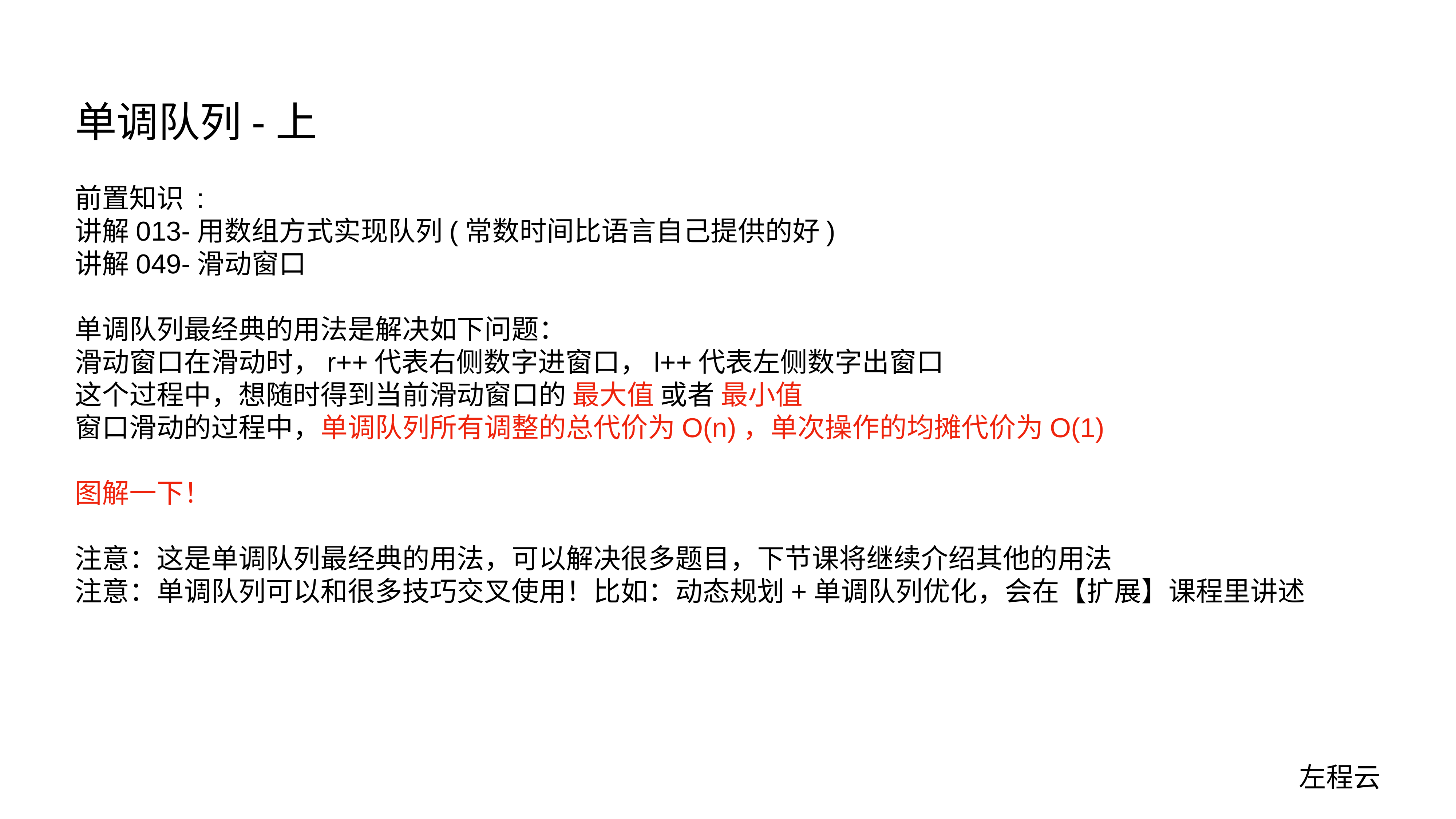

# 单调队列-上
前置知识 :
讲解013-用数组方式实现队列(常数时间比语言自己提供的好)
讲解049-滑动窗口

单调队列最经典的用法是解决如下问题：
滑动窗口在滑动时，r++代表右侧数字进窗口，l++代表左侧数字出窗口
这个过程中，想随时得到当前滑动窗口的 最大值 或者 最小值
窗口滑动的过程中，单调队列所有调整的总代价为O(n)，单次操作的均摊代价为O(1)

图解一下！

注意：这是单调队列最经典的用法，可以解决很多题目，下节课将继续介绍其他的用法
注意：单调队列可以和很多技巧交叉使用！比如：动态规划+单调队列优化，会在【扩展】课程里讲述
左程云